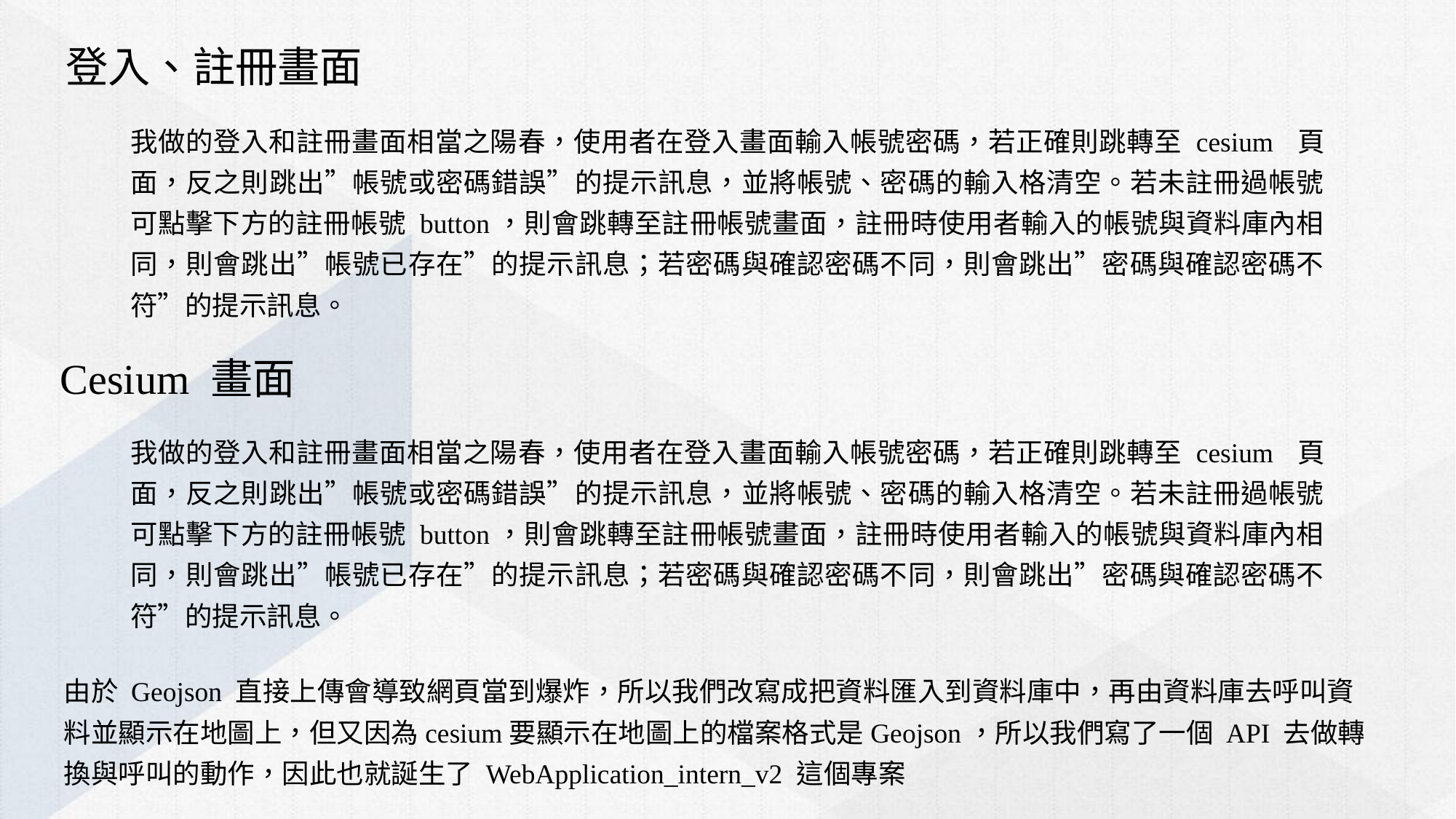

登入、註冊畫面
我做的登入和註冊畫面相當之陽春，使用者在登入畫面輸入帳號密碼，若正確則跳轉至 cesium 頁面，反之則跳出”帳號或密碼錯誤”的提示訊息，並將帳號、密碼的輸入格清空。若未註冊過帳號可點擊下方的註冊帳號 button，則會跳轉至註冊帳號畫面，註冊時使用者輸入的帳號與資料庫內相同，則會跳出”帳號已存在”的提示訊息；若密碼與確認密碼不同，則會跳出”密碼與確認密碼不符”的提示訊息。
Cesium 畫面
我做的登入和註冊畫面相當之陽春，使用者在登入畫面輸入帳號密碼，若正確則跳轉至 cesium 頁面，反之則跳出”帳號或密碼錯誤”的提示訊息，並將帳號、密碼的輸入格清空。若未註冊過帳號可點擊下方的註冊帳號 button，則會跳轉至註冊帳號畫面，註冊時使用者輸入的帳號與資料庫內相同，則會跳出”帳號已存在”的提示訊息；若密碼與確認密碼不同，則會跳出”密碼與確認密碼不符”的提示訊息。
由於 Geojson 直接上傳會導致網頁當到爆炸，所以我們改寫成把資料匯入到資料庫中，再由資料庫去呼叫資料並顯示在地圖上，但又因為cesium要顯示在地圖上的檔案格式是Geojson，所以我們寫了一個 API 去做轉換與呼叫的動作，因此也就誕生了 WebApplication_intern_v2 這個專案